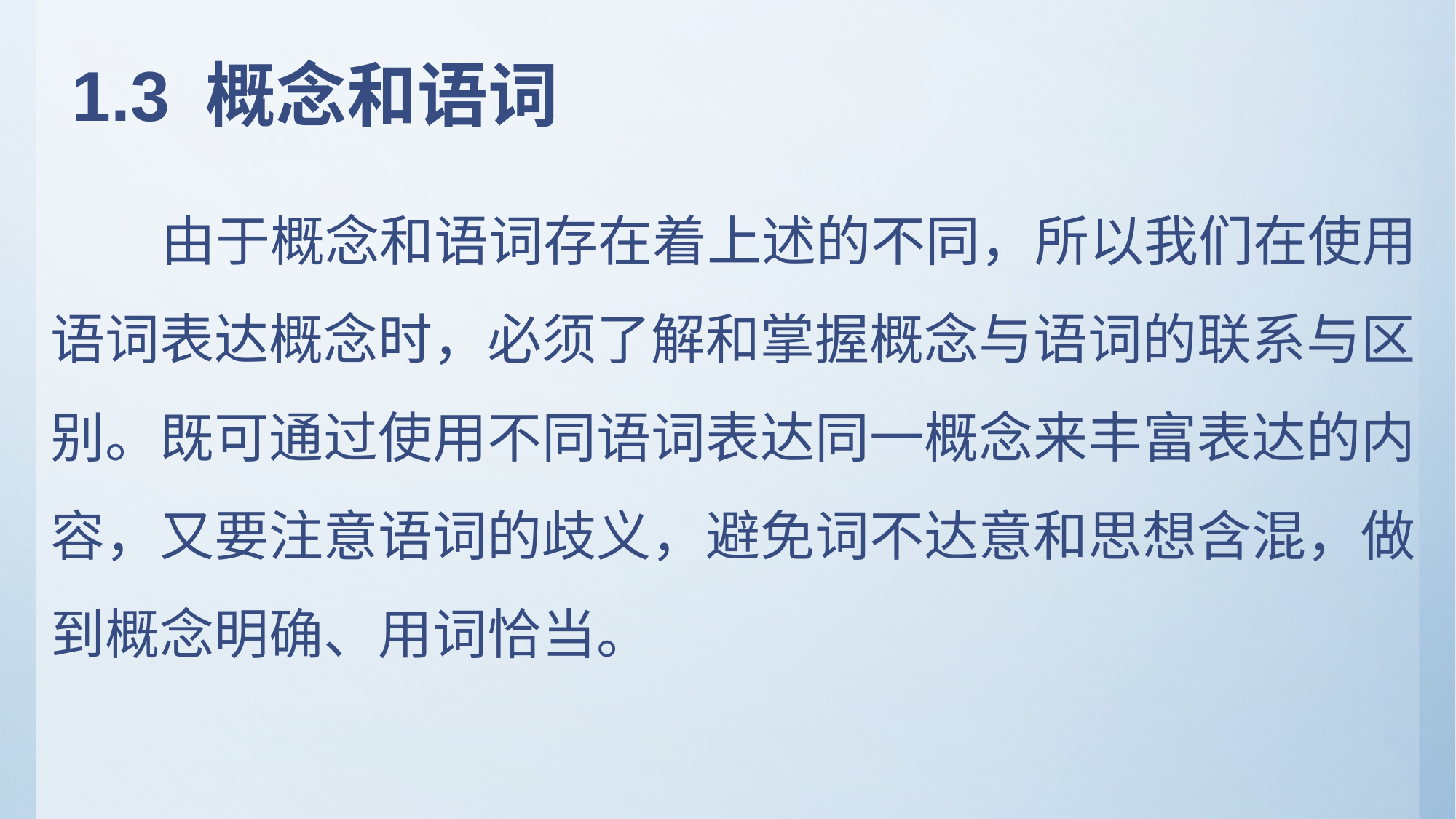

# 1.3 概念和语词
        由于概念和语词存在着上述的不同，所以我们在使用语词表达概念时，必须了解和掌握概念与语词的联系与区别。既可通过使用不同语词表达同一概念来丰富表达的内容，又要注意语词的歧义，避免词不达意和思想含混，做到概念明确、用词恰当。